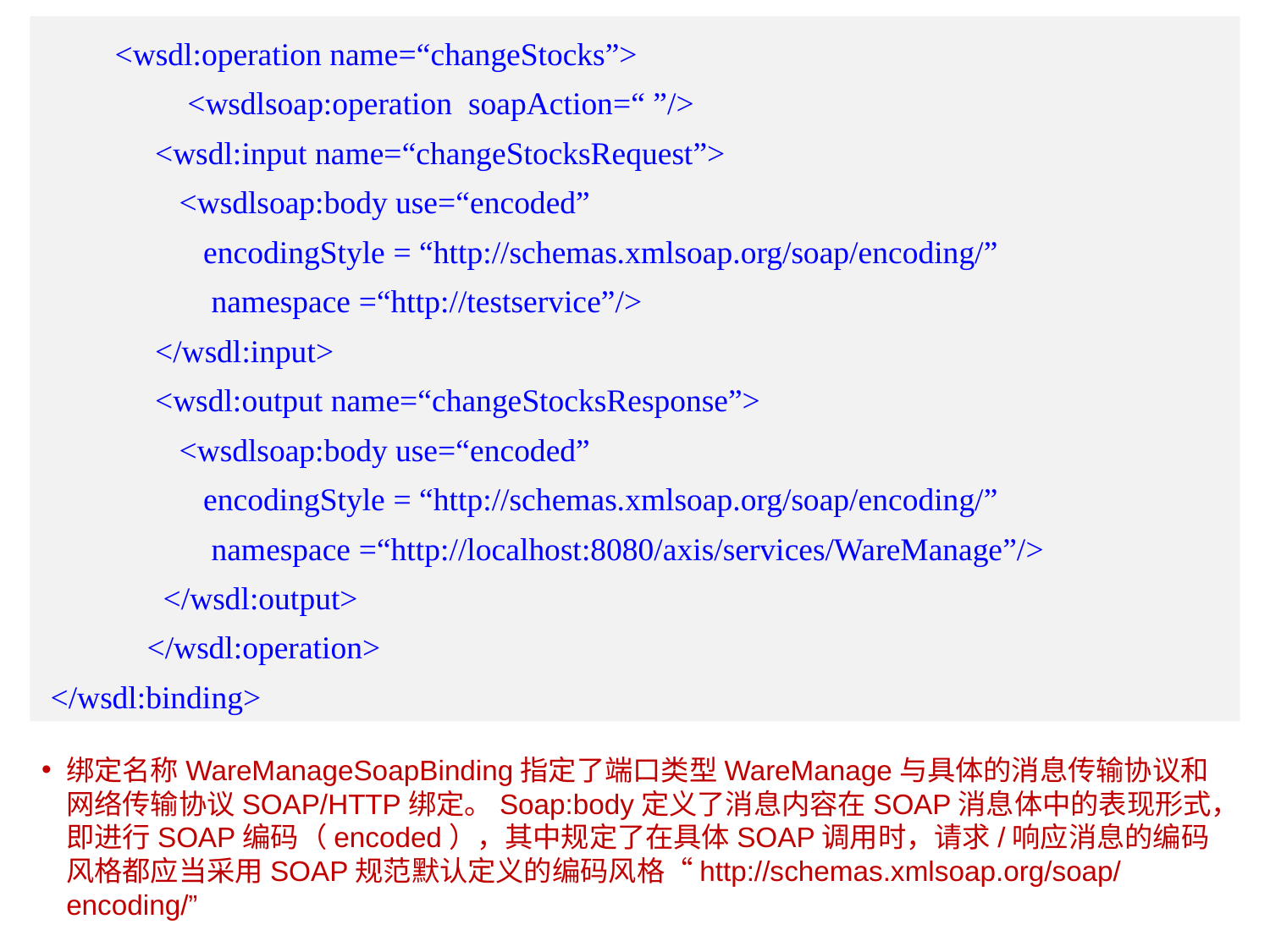

<wsdl:operation name=“changeStocks”>
                  <wsdlsoap:operation  soapAction=“ ”/>
              <wsdl:input name=“changeStocksRequest”>
                 <wsdlsoap:body use=“encoded”
                    encodingStyle = “http://schemas.xmlsoap.org/soap/encoding/”
                     namespace =“http://testservice”/>
              </wsdl:input>
              <wsdl:output name=“changeStocksResponse”>
                 <wsdlsoap:body use=“encoded”
                    encodingStyle = “http://schemas.xmlsoap.org/soap/encoding/”
                     namespace =“http://localhost:8080/axis/services/WareManage”/>
               </wsdl:output>
             </wsdl:operation>
 </wsdl:binding>
绑定名称WareManageSoapBinding指定了端口类型WareManage与具体的消息传输协议和网络传输协议SOAP/HTTP绑定。Soap:body定义了消息内容在SOAP消息体中的表现形式，即进行SOAP编码（encoded），其中规定了在具体SOAP调用时，请求/响应消息的编码风格都应当采用SOAP规范默认定义的编码风格“http://schemas.xmlsoap.org/soap/encoding/”
40